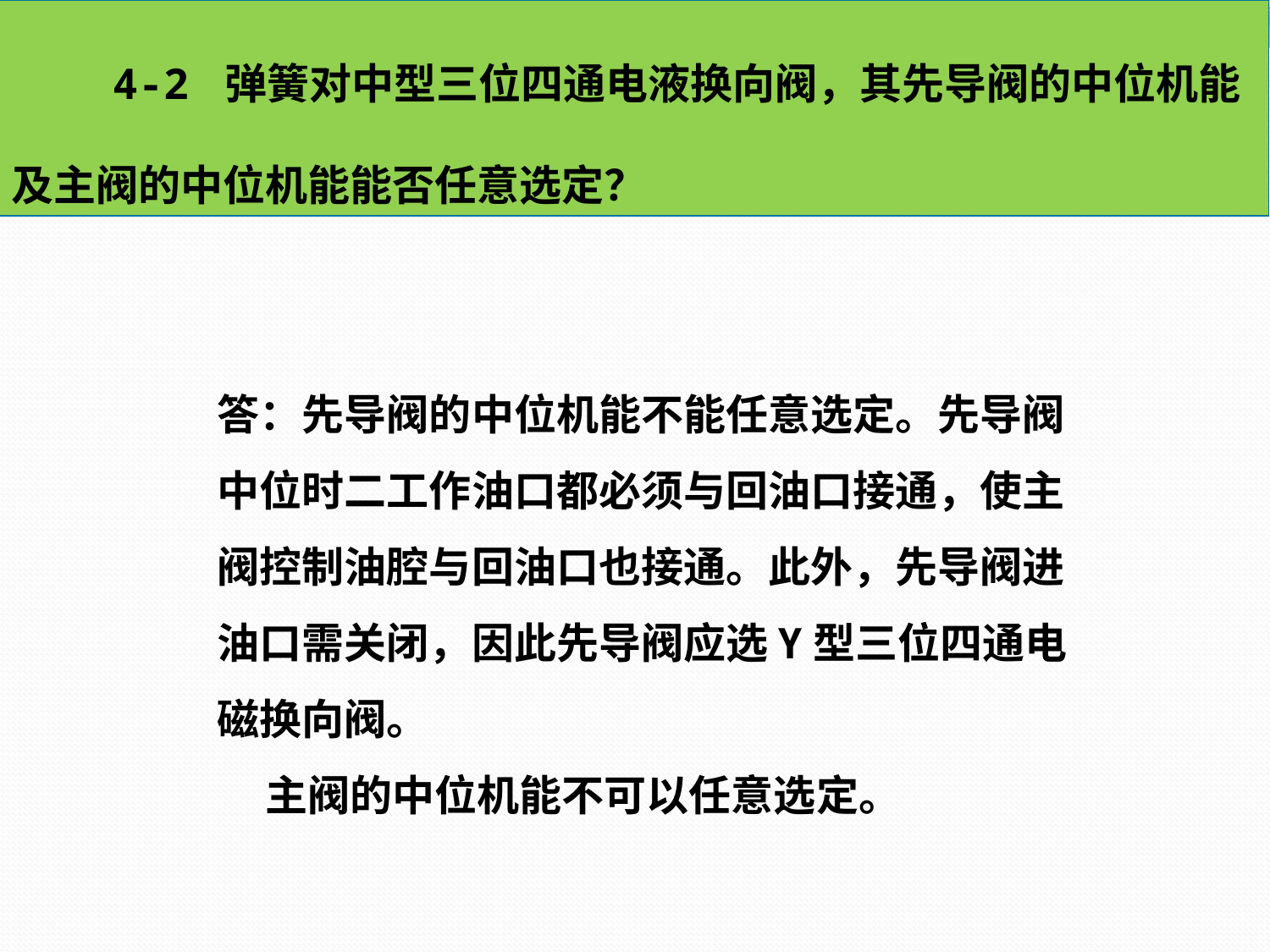

4-2 弹簧对中型三位四通电液换向阀，其先导阀的中位机能及主阀的中位机能能否任意选定？
答：先导阀的中位机能不能任意选定。先导阀中位时二工作油口都必须与回油口接通，使主阀控制油腔与回油口也接通。此外，先导阀进油口需关闭，因此先导阀应选Y型三位四通电磁换向阀。
    主阀的中位机能不可以任意选定。